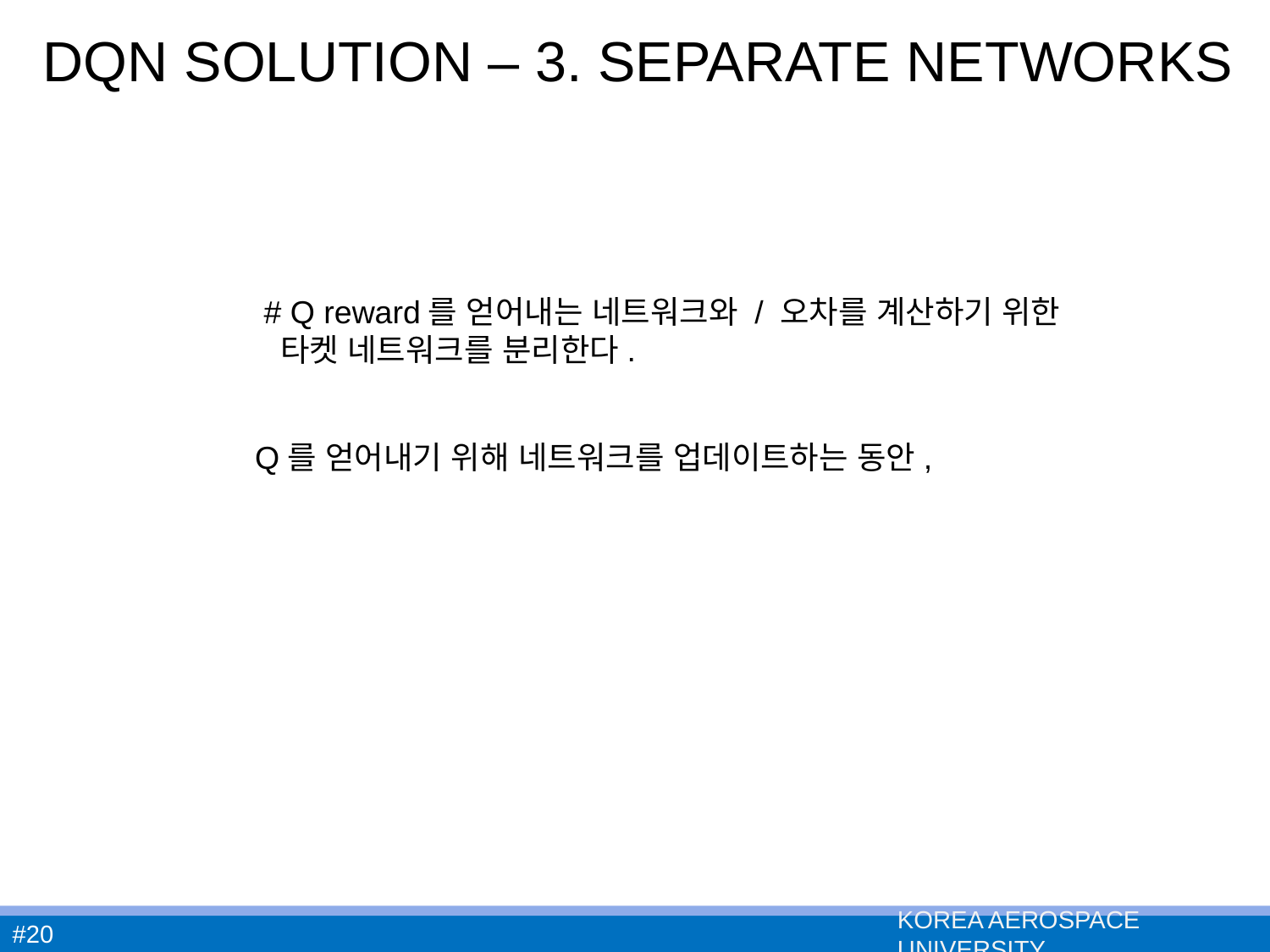

# DQN solution – 3. Separate networks
# Q reward를 얻어내는 네트워크와 / 오차를 계산하기 위한
 타켓 네트워크를 분리한다.
Q를 얻어내기 위해 네트워크를 업데이트하는 동안,

#20